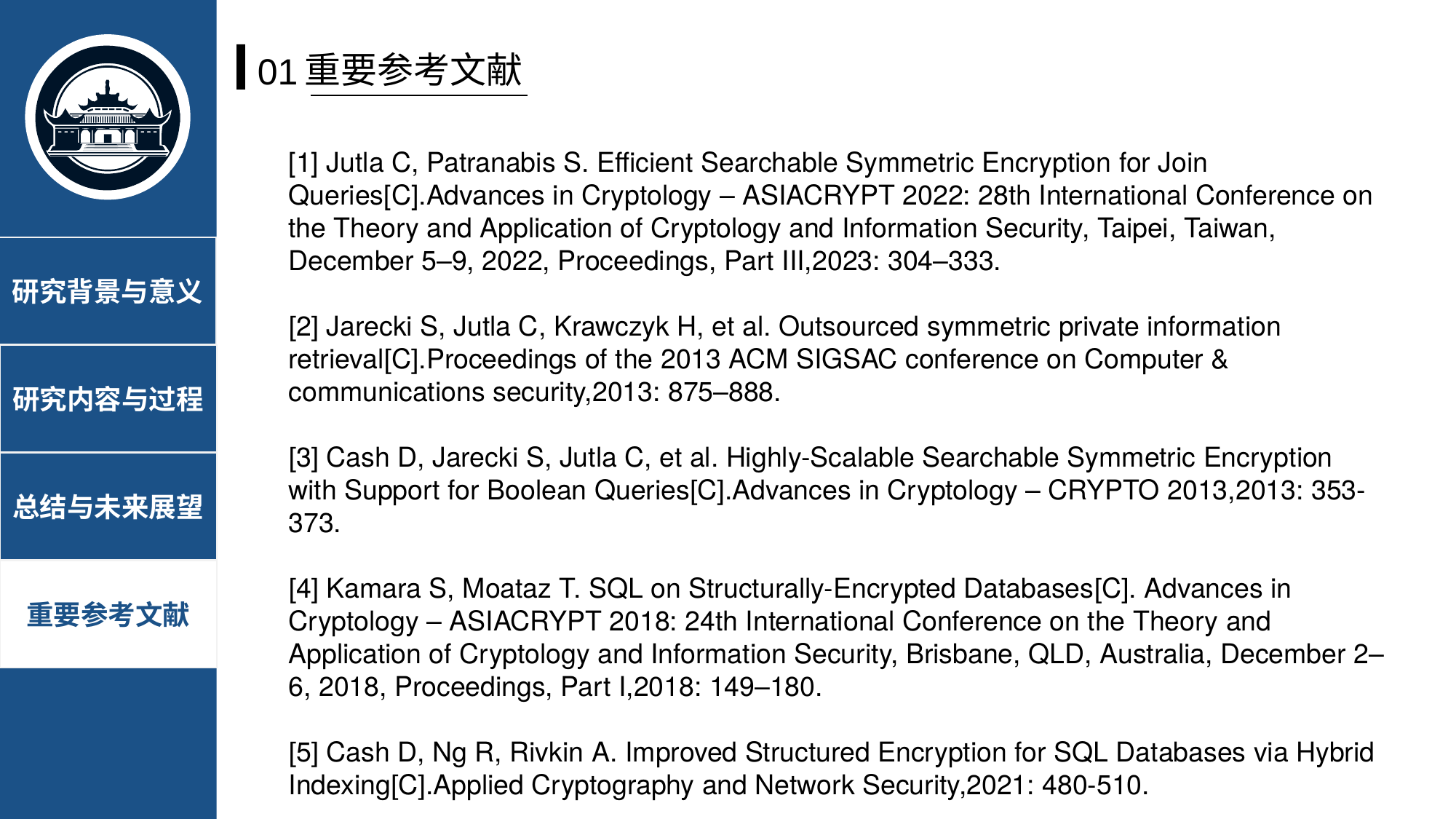

重要参考文献

01

[1] Jutla C, Patranabis S. Efficient Searchable Symmetric Encryption for Join Queries[C].Advances in Cryptology – ASIACRYPT 2022: 28th International Conference on the Theory and Application of Cryptology and Information Security, Taipei, Taiwan, December 5–9, 2022, Proceedings, Part III,2023: 304–333.
[2] Jarecki S, Jutla C, Krawczyk H, et al. Outsourced symmetric private information retrieval[C].Proceedings of the 2013 ACM SIGSAC conference on Computer & communications security,2013: 875–888.

[3] Cash D, Jarecki S, Jutla C, et al. Highly-Scalable Searchable Symmetric Encryption with Support for Boolean Queries[C].Advances in Cryptology – CRYPTO 2013,2013: 353-373.

[4] Kamara S, Moataz T. SQL on Structurally-Encrypted Databases[C]. Advances in Cryptology – ASIACRYPT 2018: 24th International Conference on the Theory and Application of Cryptology and Information Security, Brisbane, QLD, Australia, December 2–6, 2018, Proceedings, Part I,2018: 149–180.

[5] Cash D, Ng R, Rivkin A. Improved Structured Encryption for SQL Databases via Hybrid Indexing[C].Applied Cryptography and Network Security,2021: 480-510.

研究背景与意义
研究内容与过程
总结与未来展望
重要参考文献